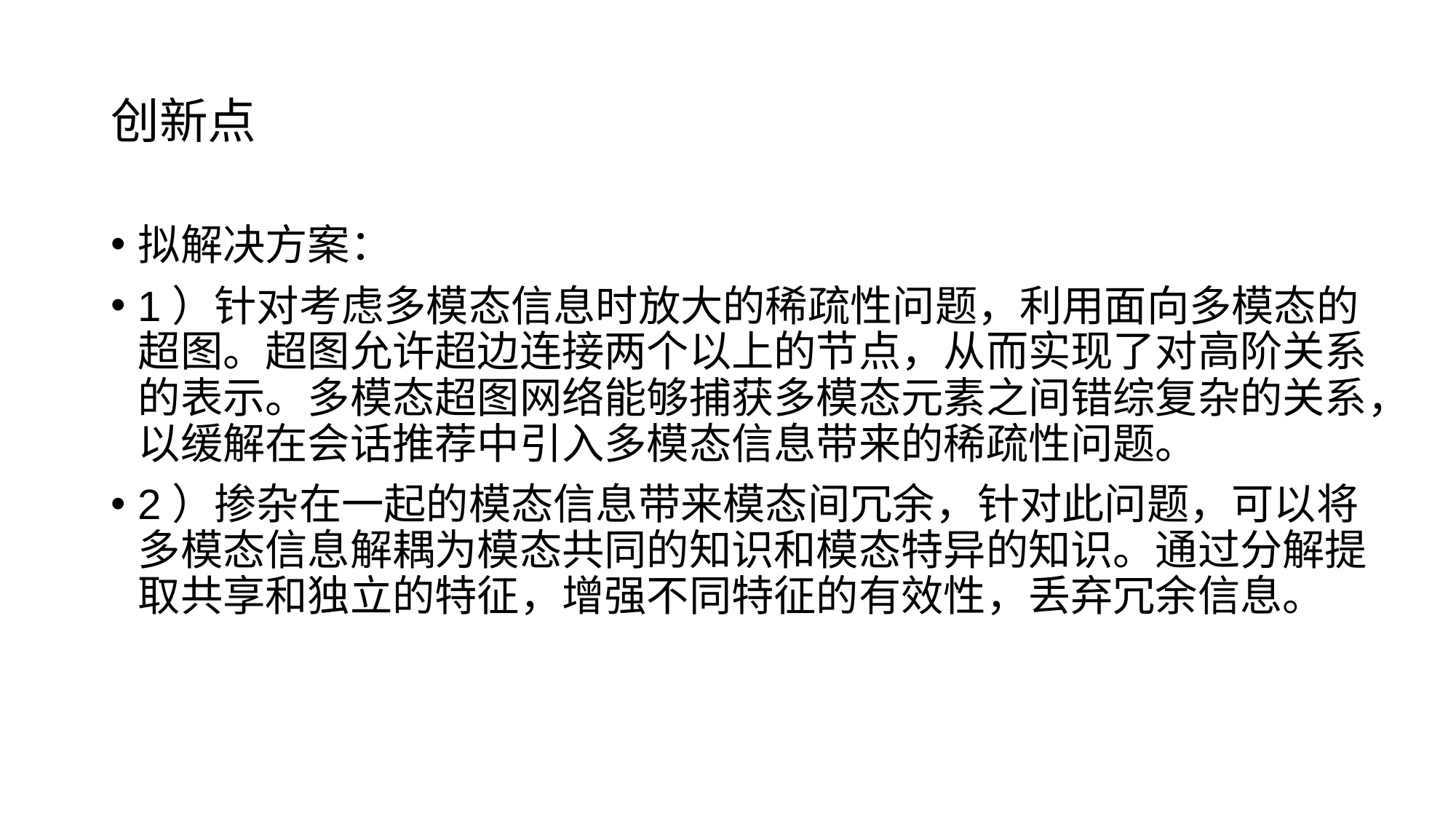

# 创新点
拟解决方案：
1）针对考虑多模态信息时放大的稀疏性问题，利用面向多模态的超图。超图允许超边连接两个以上的节点，从而实现了对高阶关系的表示。多模态超图网络能够捕获多模态元素之间错综复杂的关系，以缓解在会话推荐中引入多模态信息带来的稀疏性问题。
2）掺杂在一起的模态信息带来模态间冗余，针对此问题，可以将多模态信息解耦为模态共同的知识和模态特异的知识。通过分解提取共享和独立的特征，增强不同特征的有效性，丢弃冗余信息。